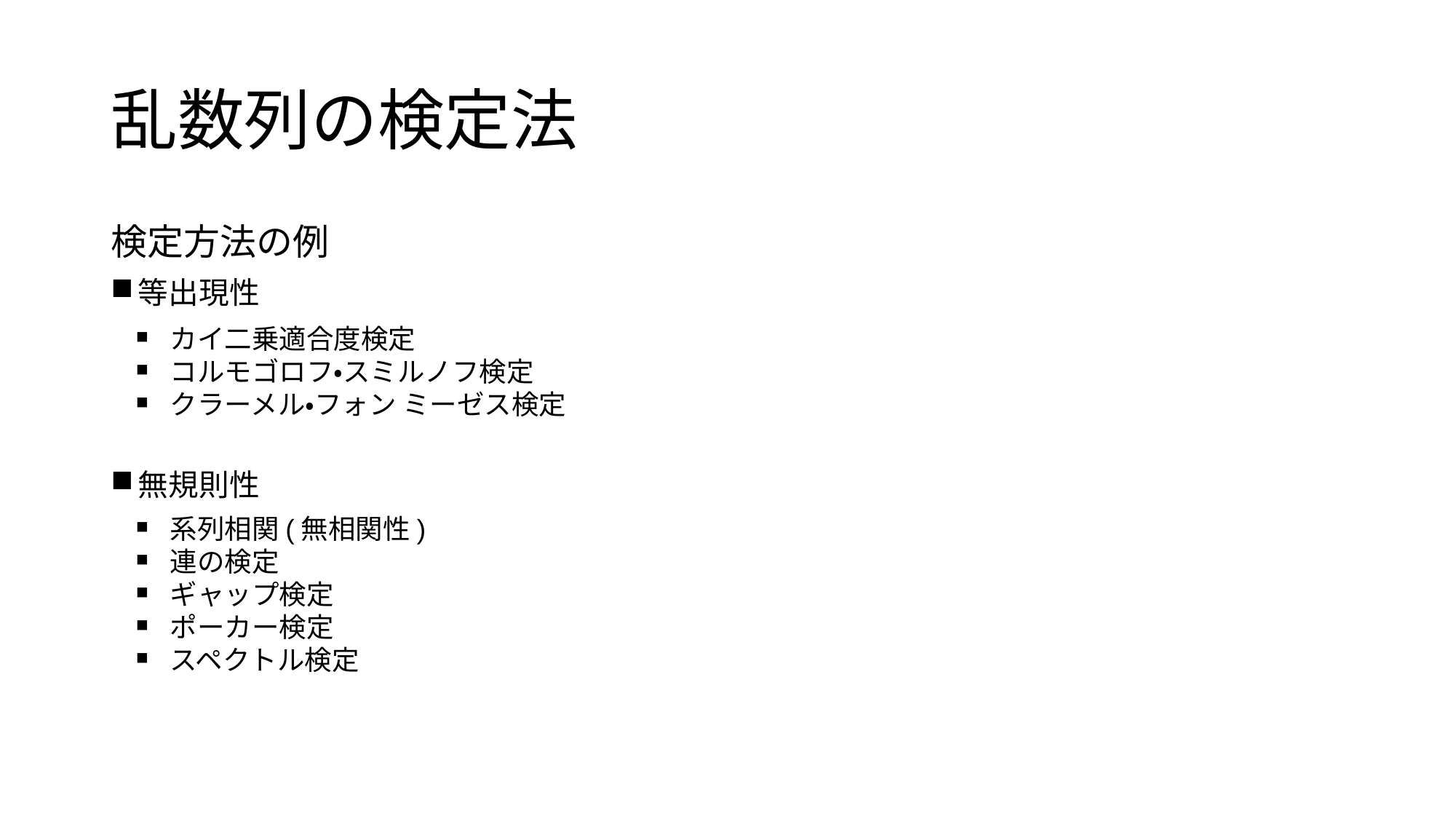

# 乱数列の検定法
検定方法の例
等出現性

無規則性

カイ二乗適合度検定
コルモゴロフ・スミルノフ検定
クラーメル・フォン ミーゼス検定
系列相関(無相関性)
連の検定
ギャップ検定
ポーカー検定
スペクトル検定